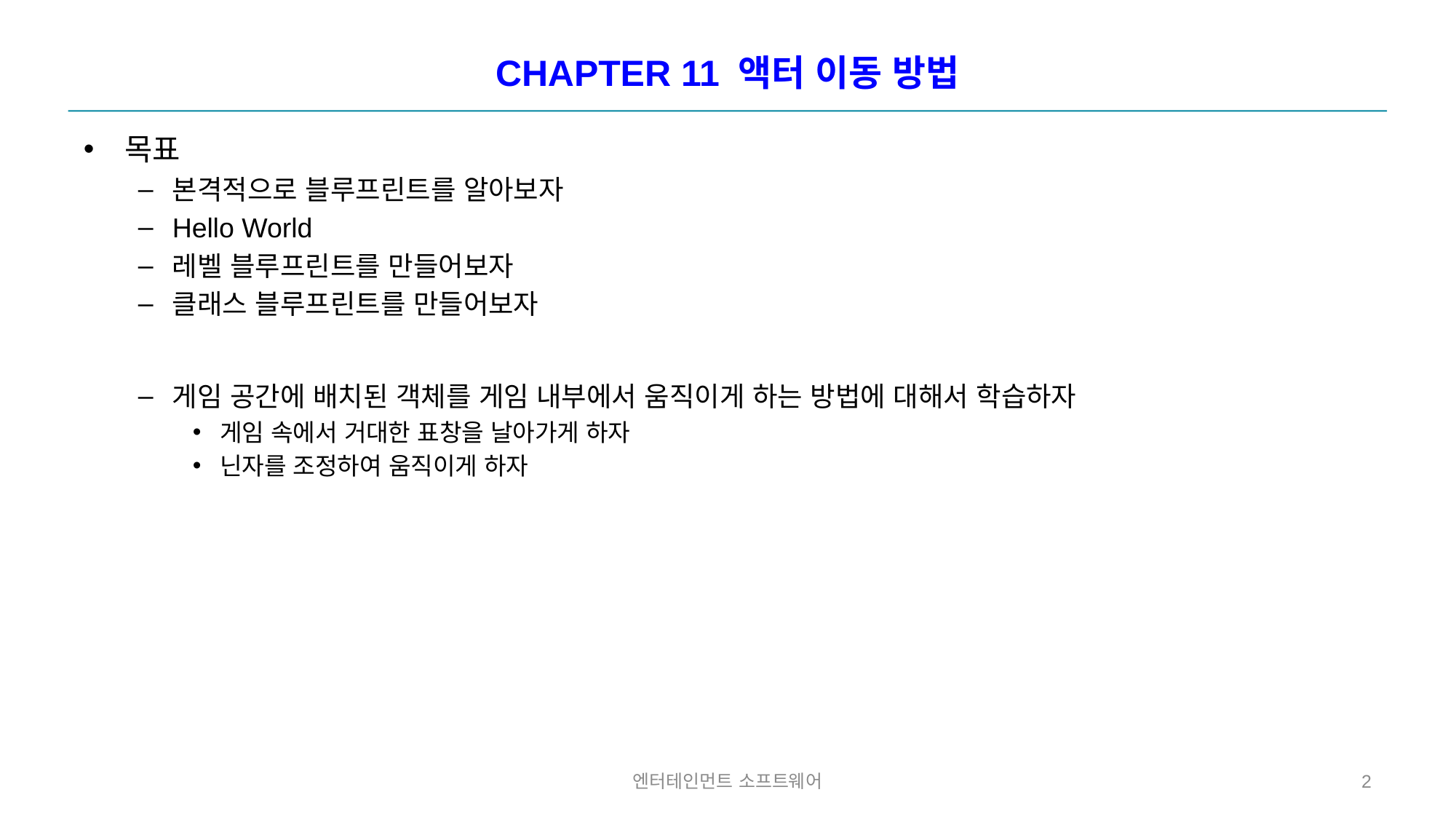

# CHAPTER 11 액터 이동 방법
목표
본격적으로 블루프린트를 알아보자
Hello World
레벨 블루프린트를 만들어보자
클래스 블루프린트를 만들어보자

게임 공간에 배치된 객체를 게임 내부에서 움직이게 하는 방법에 대해서 학습하자
게임 속에서 거대한 표창을 날아가게 하자
닌자를 조정하여 움직이게 하자

엔터테인먼트 소프트웨어
2